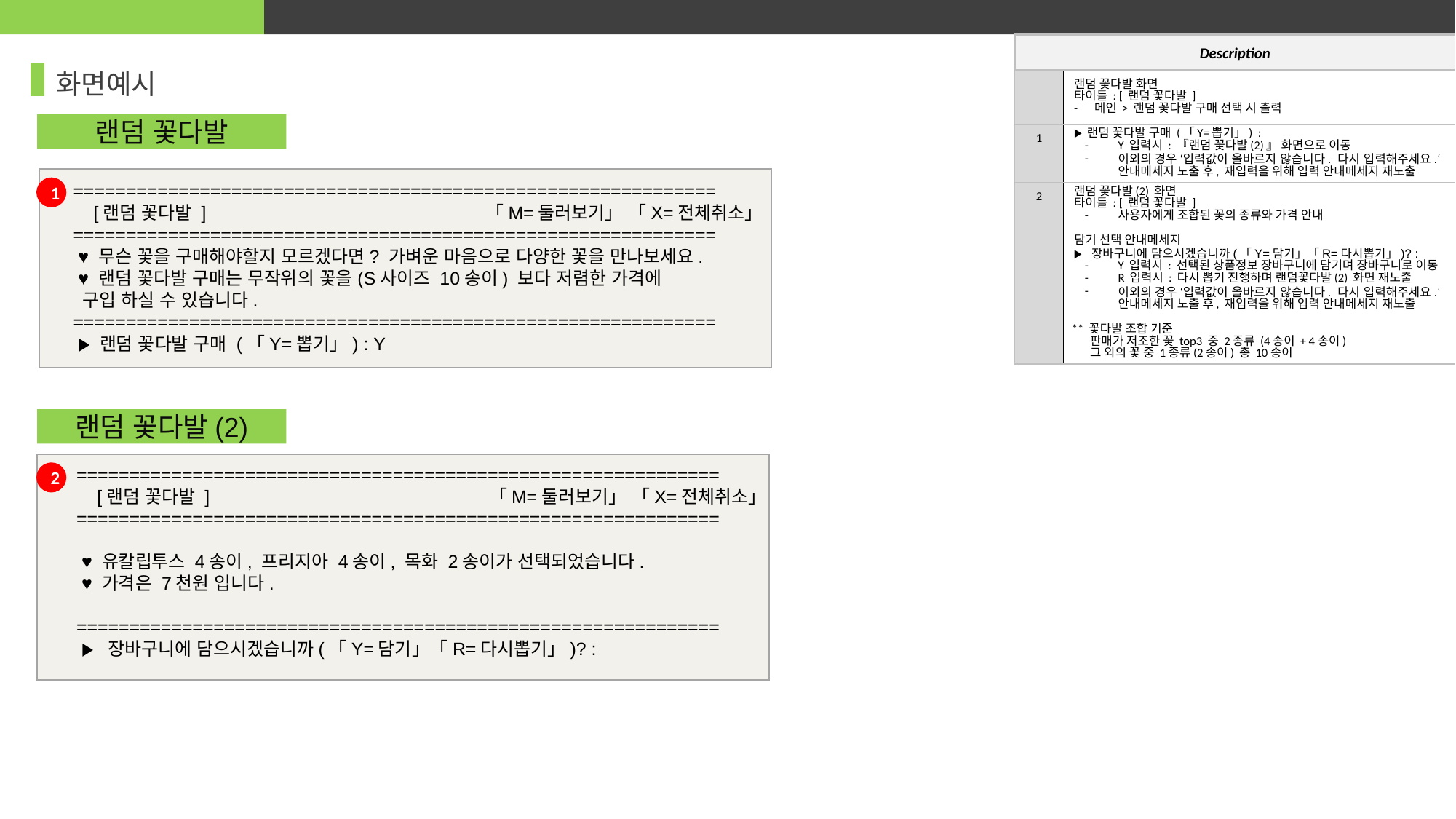

Description
화면예시
|  | 랜덤 꽃다발 화면 타이틀 : [ 랜덤 꽃다발 ] 메인 > 랜덤 꽃다발 구매 선택 시 출력 |
| --- | --- |
| 1 | ▶ 랜덤 꽃다발 구매 (「Y=뽑기」) : Y 입력시 : 『랜덤 꽃다발(2)』 화면으로 이동 이외의 경우 ‘입력값이 올바르지 않습니다. 다시 입력해주세요.‘ 안내메세지 노출 후, 재입력을 위해 입력 안내메세지 재노출 |
| 2 | 랜덤 꽃다발(2) 화면 타이틀 : [ 랜덤 꽃다발 ] 사용자에게 조합된 꽃의 종류와 가격 안내 담기 선택 안내메세지 ▶ 장바구니에 담으시겠습니까(「Y=담기」「R=다시뽑기」)? : Y 입력시 : 선택된 상품정보 장바구니에 담기며 장바구니로 이동 R 입력시 : 다시 뽑기 진행하며 랜덤꽃다발(2) 화면 재노출 이외의 경우 ‘입력값이 올바르지 않습니다. 다시 입력해주세요.‘ 안내메세지 노출 후, 재입력을 위해 입력 안내메세지 재노출 \*\* 꽃다발 조합 기준 판매가 저조한 꽃 top3 중 2종류 (4송이 + 4송이) 그 외의 꽃 중 1종류(2송이) 총 10송이 |
랜덤 꽃다발

=============================================================
    [랜덤 꽃다발 ]                                                      「M=둘러보기」 「X=전체취소」
=============================================================
 ♥ 무슨 꽃을 구매해야할지 모르겠다면? 가벼운 마음으로 다양한 꽃을 만나보세요.
 ♥ 랜덤 꽃다발 구매는 무작위의 꽃을(S사이즈 10송이) 보다 저렴한 가격에
 구입 하실 수 있습니다.
=============================================================
 ▶ 랜덤 꽃다발 구매 (「Y=뽑기」) : Y
1
랜덤 꽃다발(2)
=============================================================
    [랜덤 꽃다발 ]                                                      「M=둘러보기」 「X=전체취소」
=============================================================

 ♥ 유칼립투스 4송이, 프리지아 4송이, 목화 2송이가 선택되었습니다.
 ♥ 가격은 7천원 입니다.

=============================================================
 ▶  장바구니에 담으시겠습니까(「Y=담기」「R=다시뽑기」)? :

2